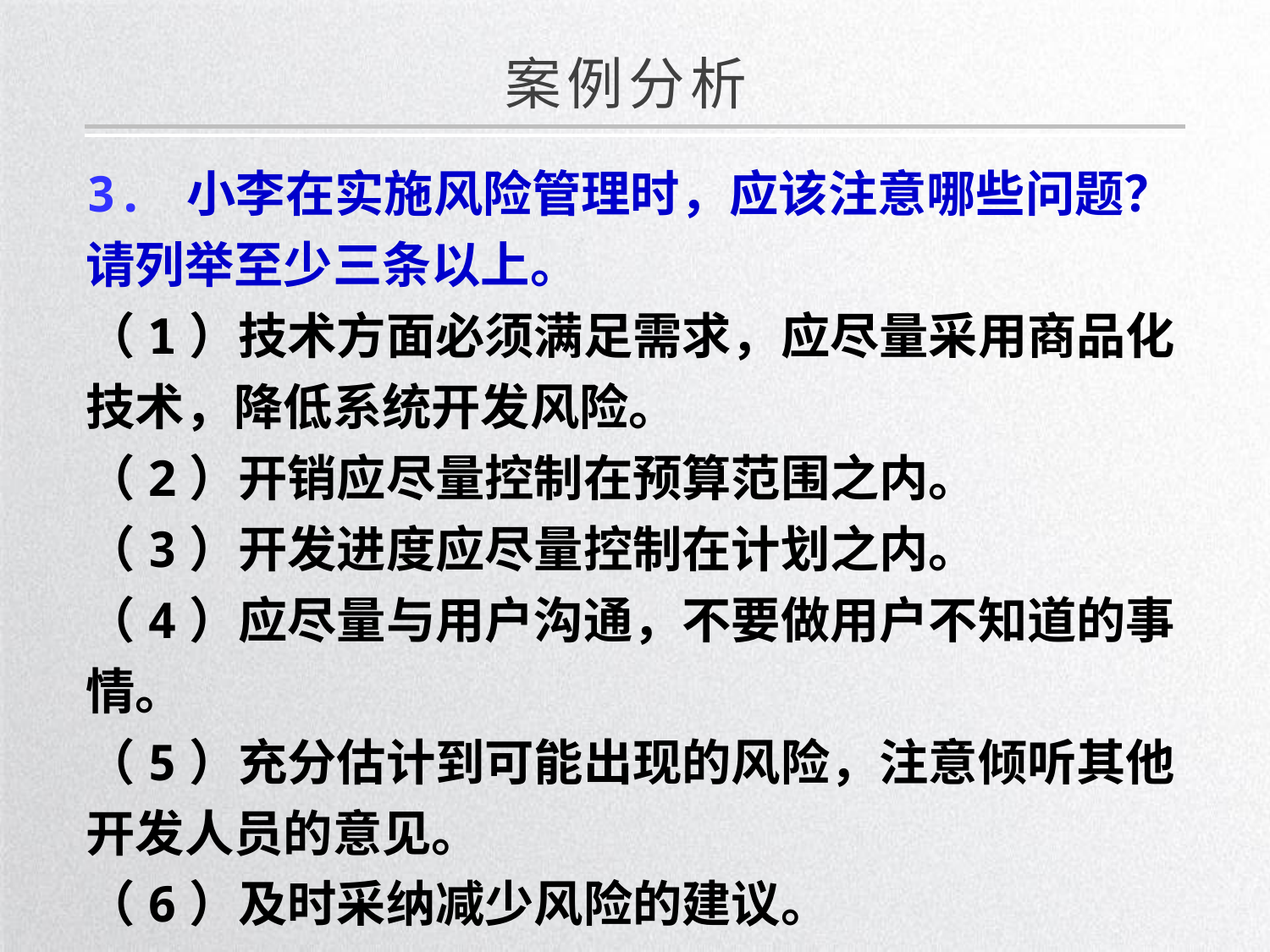

案例分析
3. 小李在实施风险管理时，应该注意哪些问题？请列举至少三条以上。
（1）技术方面必须满足需求，应尽量采用商品化技术，降低系统开发风险。
（2）开销应尽量控制在预算范围之内。
（3）开发进度应尽量控制在计划之内。
（4）应尽量与用户沟通，不要做用户不知道的事情。
（5）充分估计到可能出现的风险，注意倾听其他开发人员的意见。
（6）及时采纳减少风险的建议。